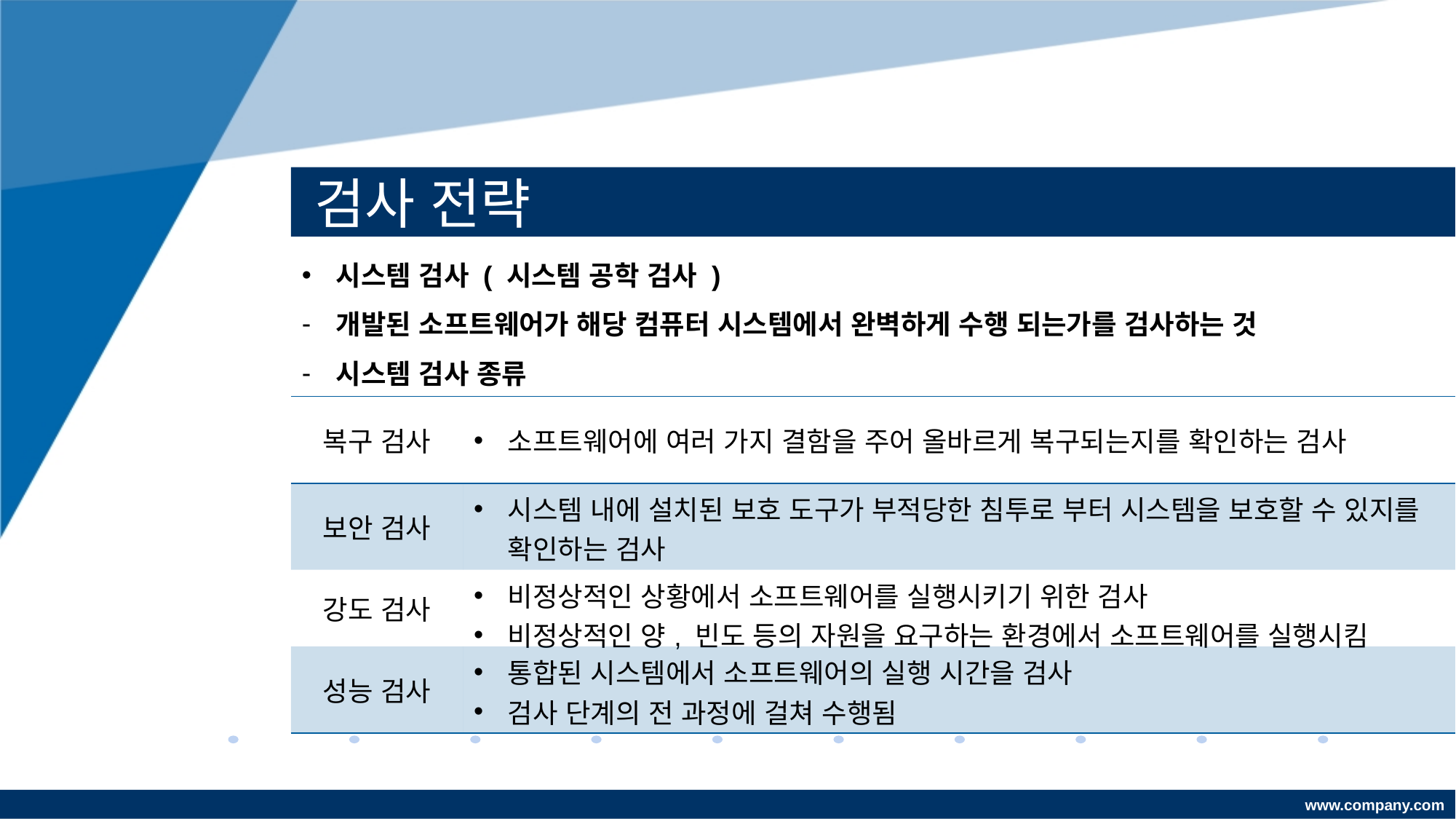

# 검사 전략
시스템 검사 ( 시스템 공학 검사 )
개발된 소프트웨어가 해당 컴퓨터 시스템에서 완벽하게 수행 되는가를 검사하는 것
시스템 검사 종류
| 복구 검사 | 소프트웨어에 여러 가지 결함을 주어 올바르게 복구되는지를 확인하는 검사 |
| --- | --- |
| 보안 검사 | 시스템 내에 설치된 보호 도구가 부적당한 침투로 부터 시스템을 보호할 수 있지를 확인하는 검사 |
| 강도 검사 | 비정상적인 상황에서 소프트웨어를 실행시키기 위한 검사 비정상적인 양, 빈도 등의 자원을 요구하는 환경에서 소프트웨어를 실행시킴 |
| 성능 검사 | 통합된 시스템에서 소프트웨어의 실행 시간을 검사 검사 단계의 전 과정에 걸쳐 수행됨 |